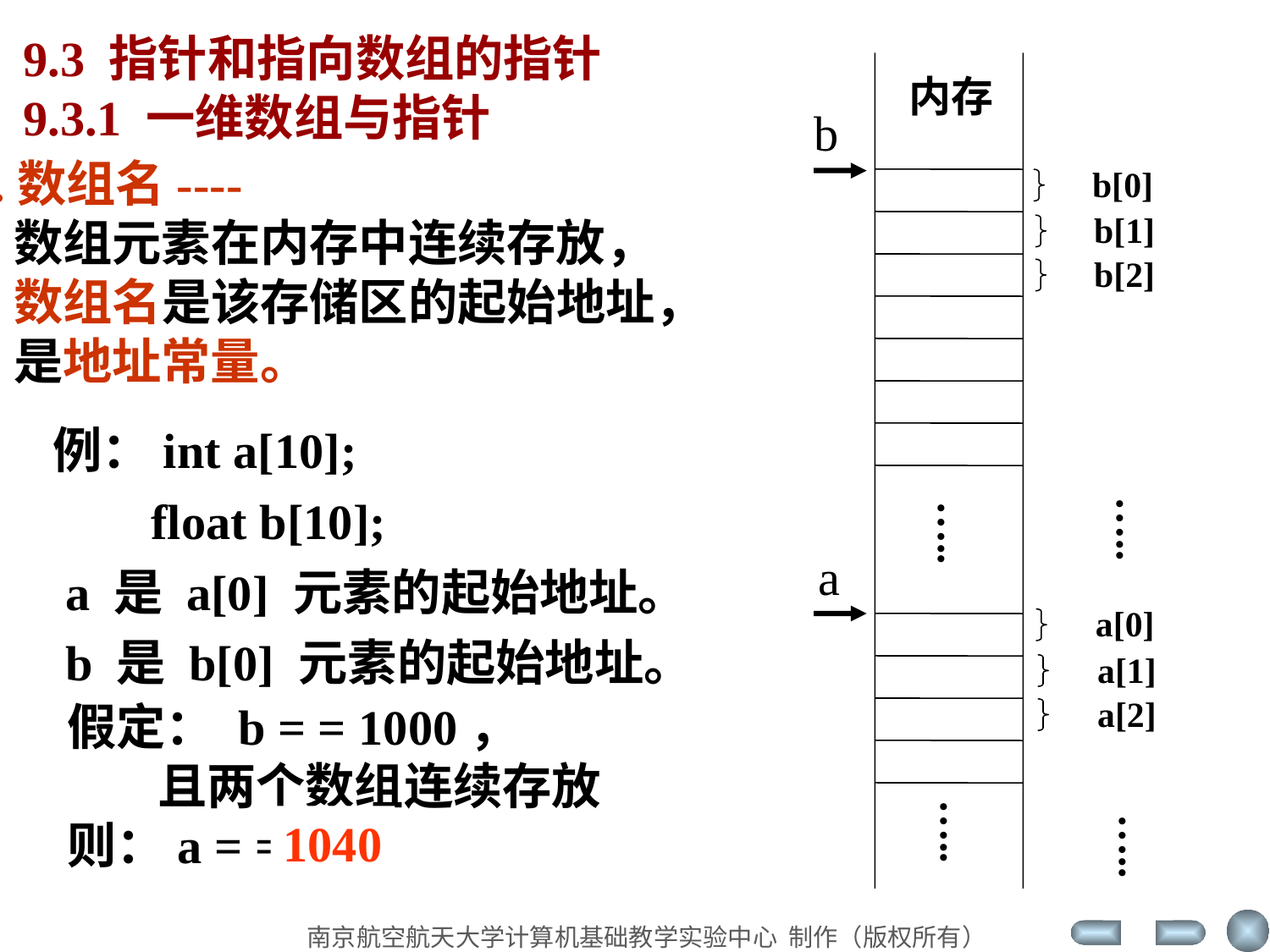

9.3 指针和指向数组的指针
9.3.1 一维数组与指针

内存
b
b[0]

b[1]

b[2]

…..
…..
a
a[0]

a[1]

a[2]

…..
…..
1.数组名----
   数组元素在内存中连续存放，
   数组名是该存储区的起始地址，
   是地址常量。
例：int a[10];
        float b[10];
 a 是 a[0] 元素的起始地址。
 b 是 b[0] 元素的起始地址。
假定： b = = 1000，
       且两个数组连续存放
则：a = = ?
1040